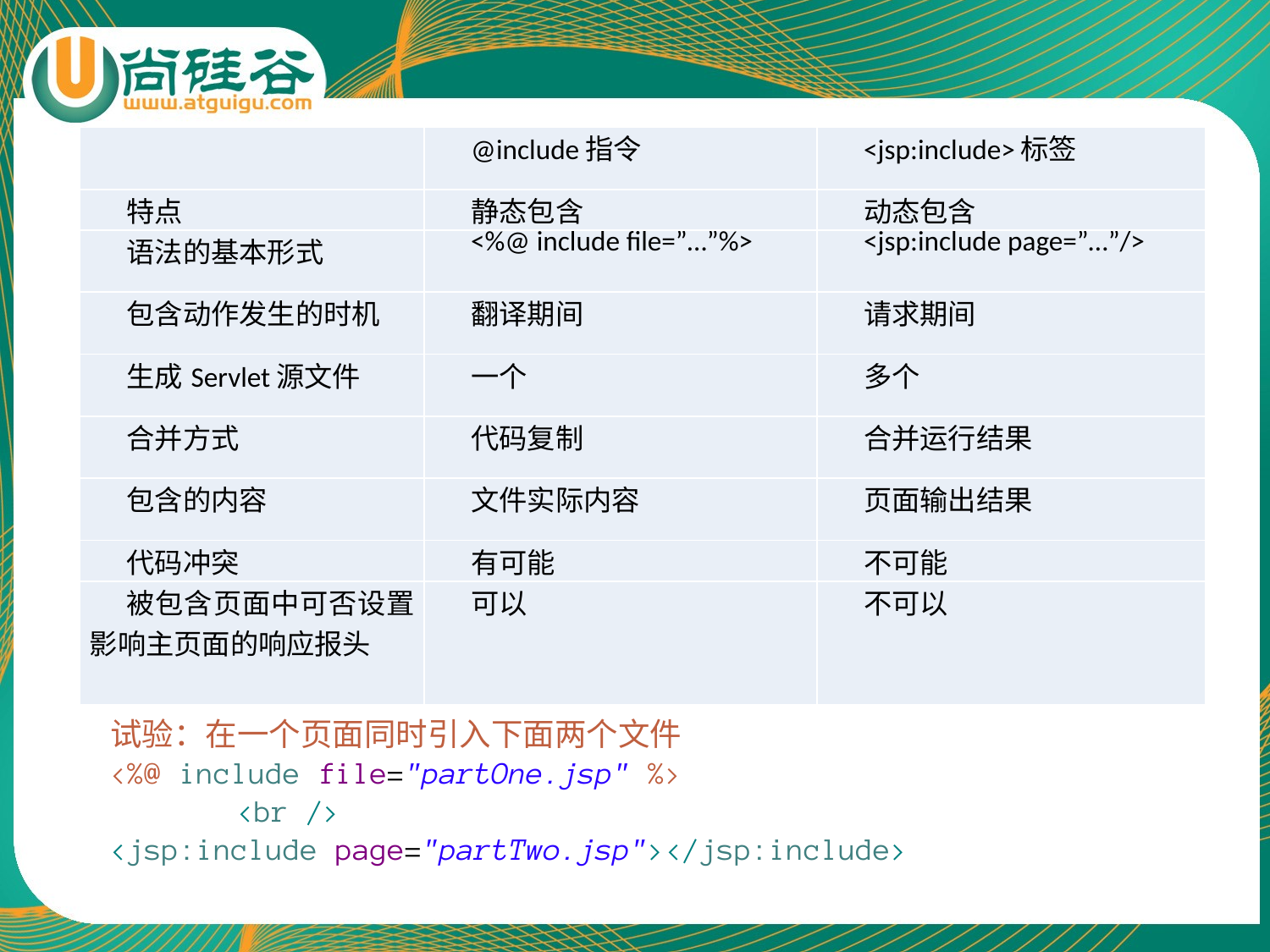

|  | @include指令 | <jsp:include>标签 |
| --- | --- | --- |
| 特点 | 静态包含 | 动态包含 |
| 语法的基本形式 | <%@ include file=”…”%> | <jsp:include page=”…”/> |
| 包含动作发生的时机 | 翻译期间 | 请求期间 |
| 生成Servlet源文件 | 一个 | 多个 |
| 合并方式 | 代码复制 | 合并运行结果 |
| 包含的内容 | 文件实际内容 | 页面输出结果 |
| 代码冲突 | 有可能 | 不可能 |
| 被包含页面中可否设置影响主页面的响应报头 | 可以 | 不可以 |
试验：在一个页面同时引入下面两个文件
<%@ include file="partOne.jsp" %>
	<br />
<jsp:include page="partTwo.jsp"></jsp:include>